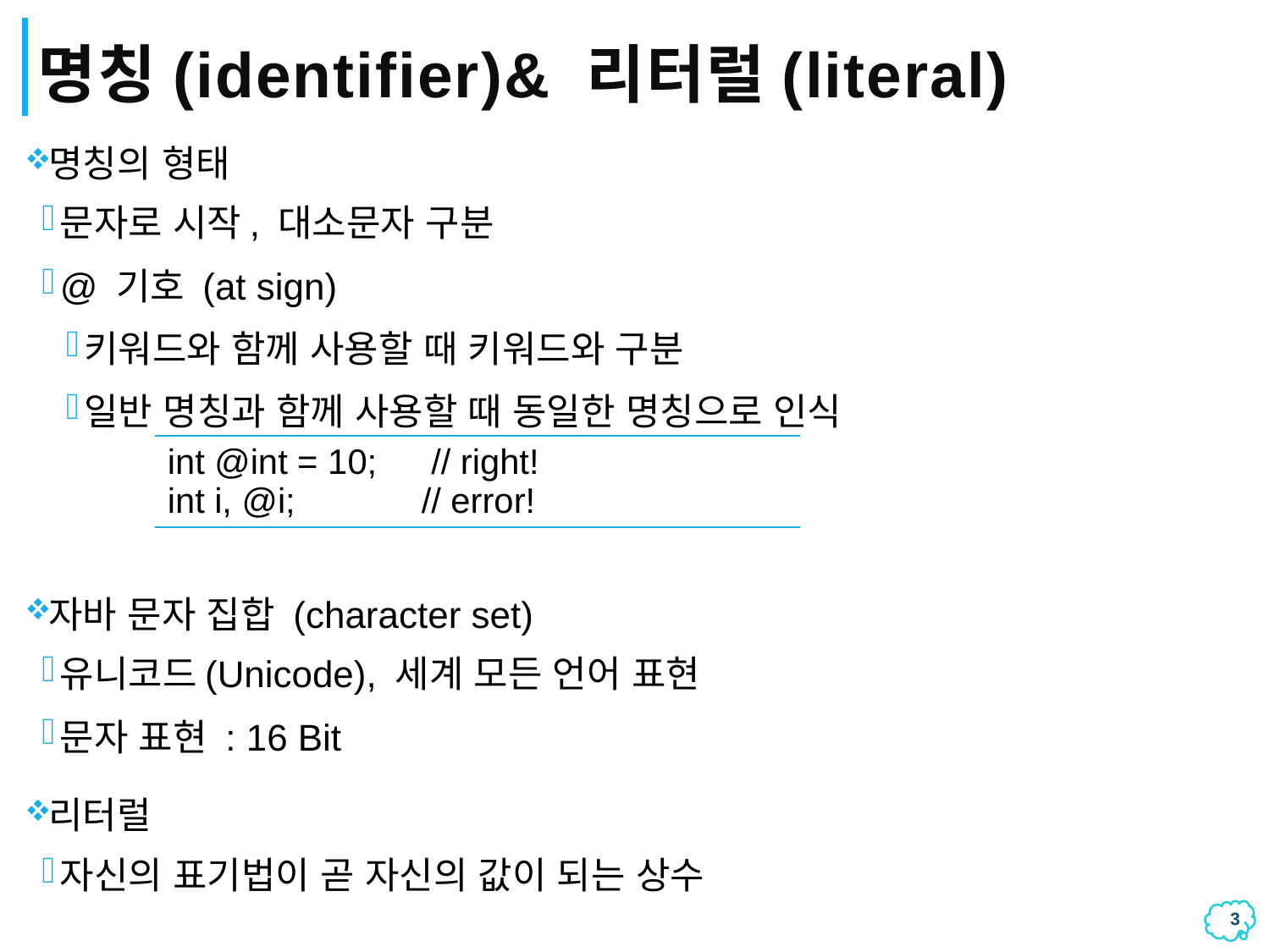

# 명칭(identifier)& 리터럴(literal)
명칭의 형태
문자로 시작, 대소문자 구분
@ 기호 (at sign)
키워드와 함께 사용할 때 키워드와 구분
일반 명칭과 함께 사용할 때 동일한 명칭으로 인식

자바 문자 집합 (character set)
유니코드(Unicode), 세계 모든 언어 표현
문자 표현 : 16 Bit
리터럴
자신의 표기법이 곧 자신의 값이 되는 상수
| int @int = 10; // right! int i, @i; // error! |
| --- |
3